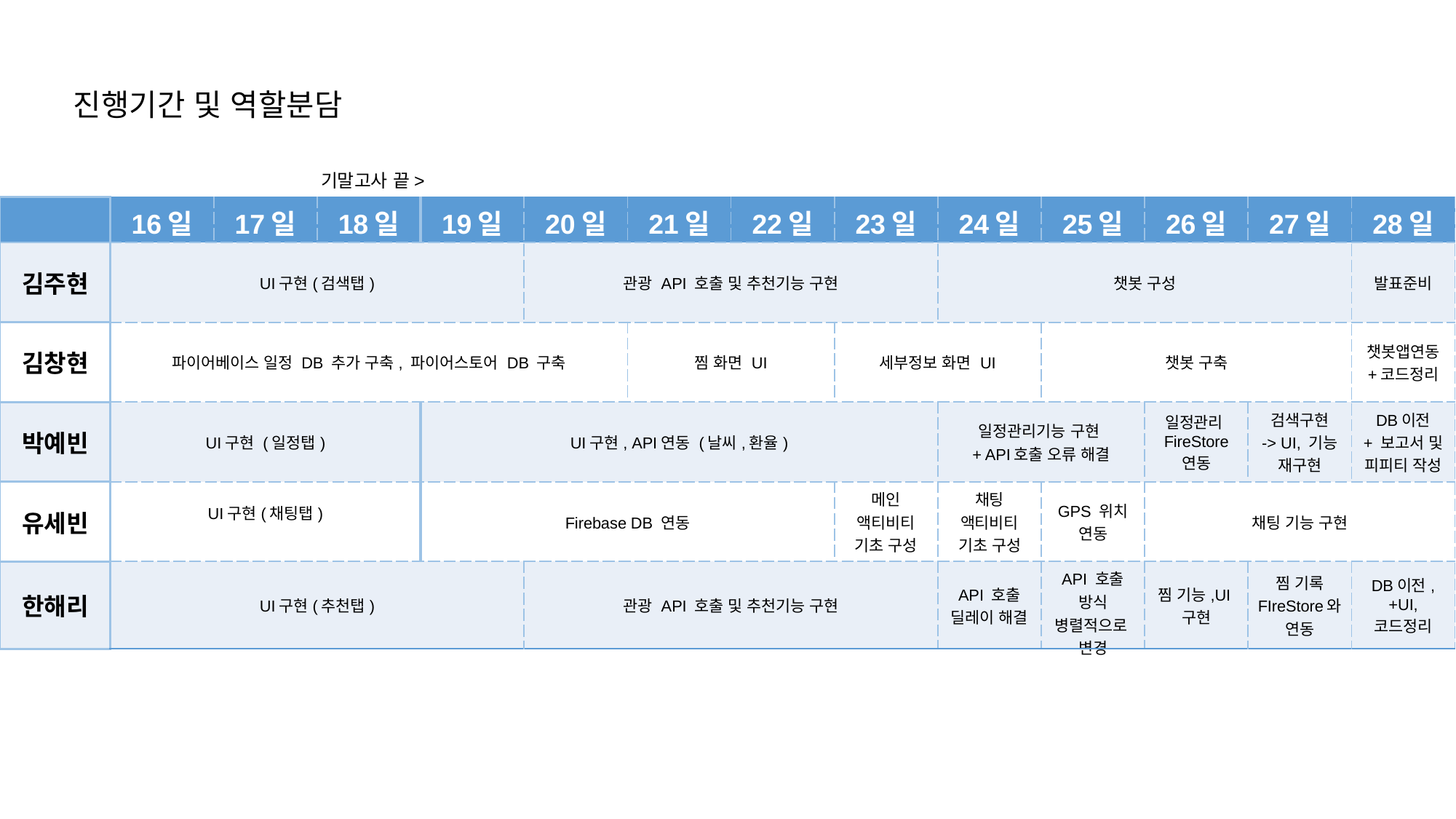

진행기간 및 역할분담
기말고사 끝>
|  | 16일 | 17일 | 18일 | 19일 | 20일 | 21일 | 22일 | 23일 | 24일 | 25일 | 26일 | 27일 | 28일 |
| --- | --- | --- | --- | --- | --- | --- | --- | --- | --- | --- | --- | --- | --- |
| 김주현 | UI구현(검색탭) |  |  |  | 관광 API 호출 및 추천기능 구현 |  |  |  | 챗봇 구성 |  |  |  | 발표준비 |
| 김창현 | 파이어베이스 일정 DB 추가 구축, 파이어스토어 DB 구축 |  |  |  |  | 찜 화면 UI |  | 세부정보 화면 UI |  | 챗봇 구축 |  |  | 챗봇앱연동 +코드정리 |
| 박예빈 | UI구현 (일정탭) |  |  | UI구현, API연동 (날씨,환율) |  |  |  |  | 일정관리기능 구현 + API호출 오류 해결 |  | 일정관리FireStore 연동 | 검색구현 -> UI, 기능 재구현 | DB이전 + 보고서 및 피피티 작성 |
| 유세빈 | UI구현(채팅탭) |  |  | Firebase DB 연동 |  |  |  | 메인 액티비티 기초 구성 | 채팅 액티비티 기초 구성 | GPS 위치 연동 | 채팅 기능 구현 |  |  |
| 한해리 | UI구현(추천탭) |  |  |  | 관광 API 호출 및 추천기능 구현 |  |  |  | API 호출 딜레이 해결 | API 호출 방식 병렬적으로 변경 | 찜 기능,UI 구현 | 찜 기록 FIreStore와 연동 | DB이전, +UI, 코드정리 |